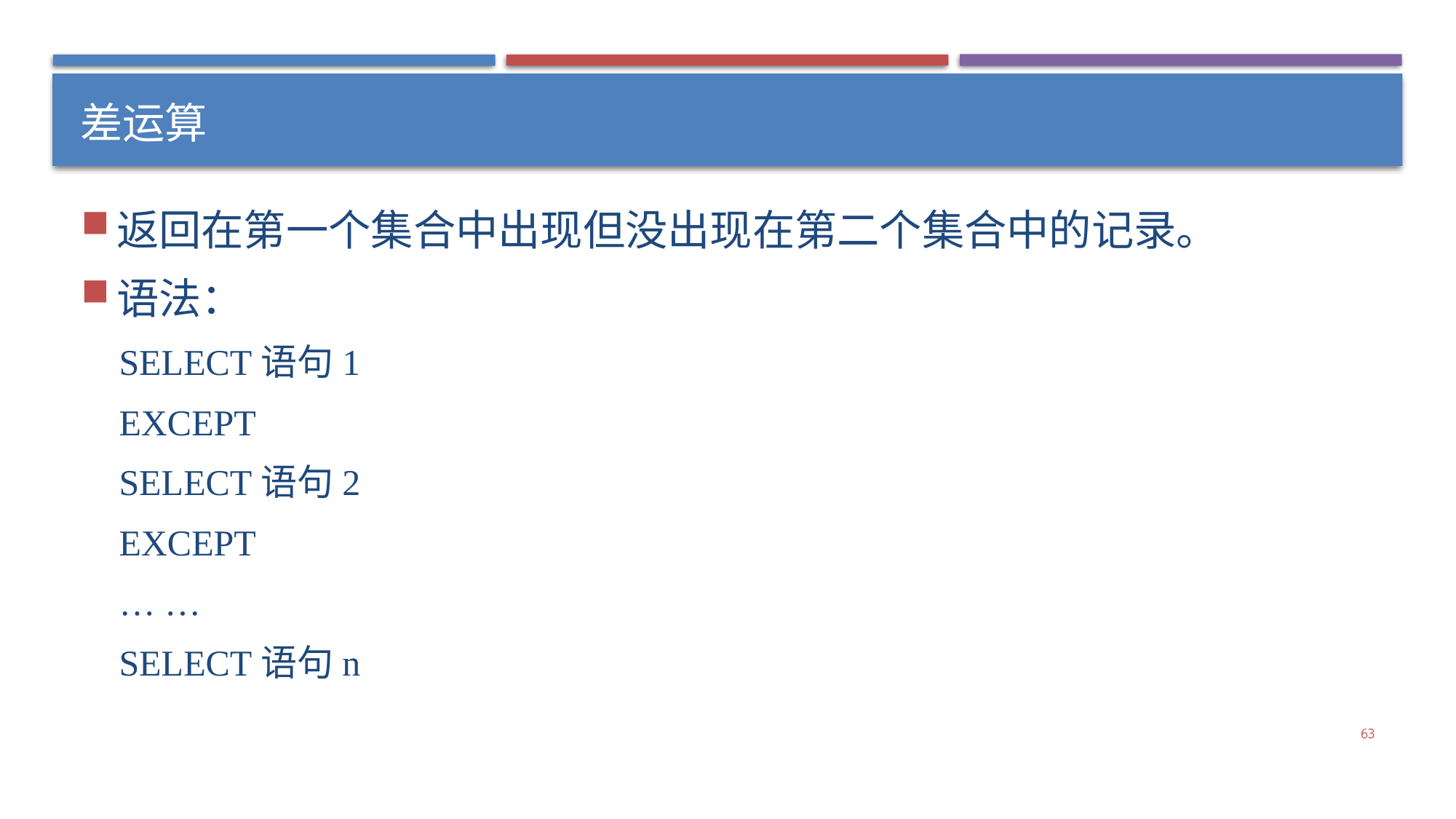

# 差运算
返回在第一个集合中出现但没出现在第二个集合中的记录。
语法：
SELECT语句1
EXCEPT
SELECT语句2
EXCEPT
… …
SELECT语句n
63
63/76